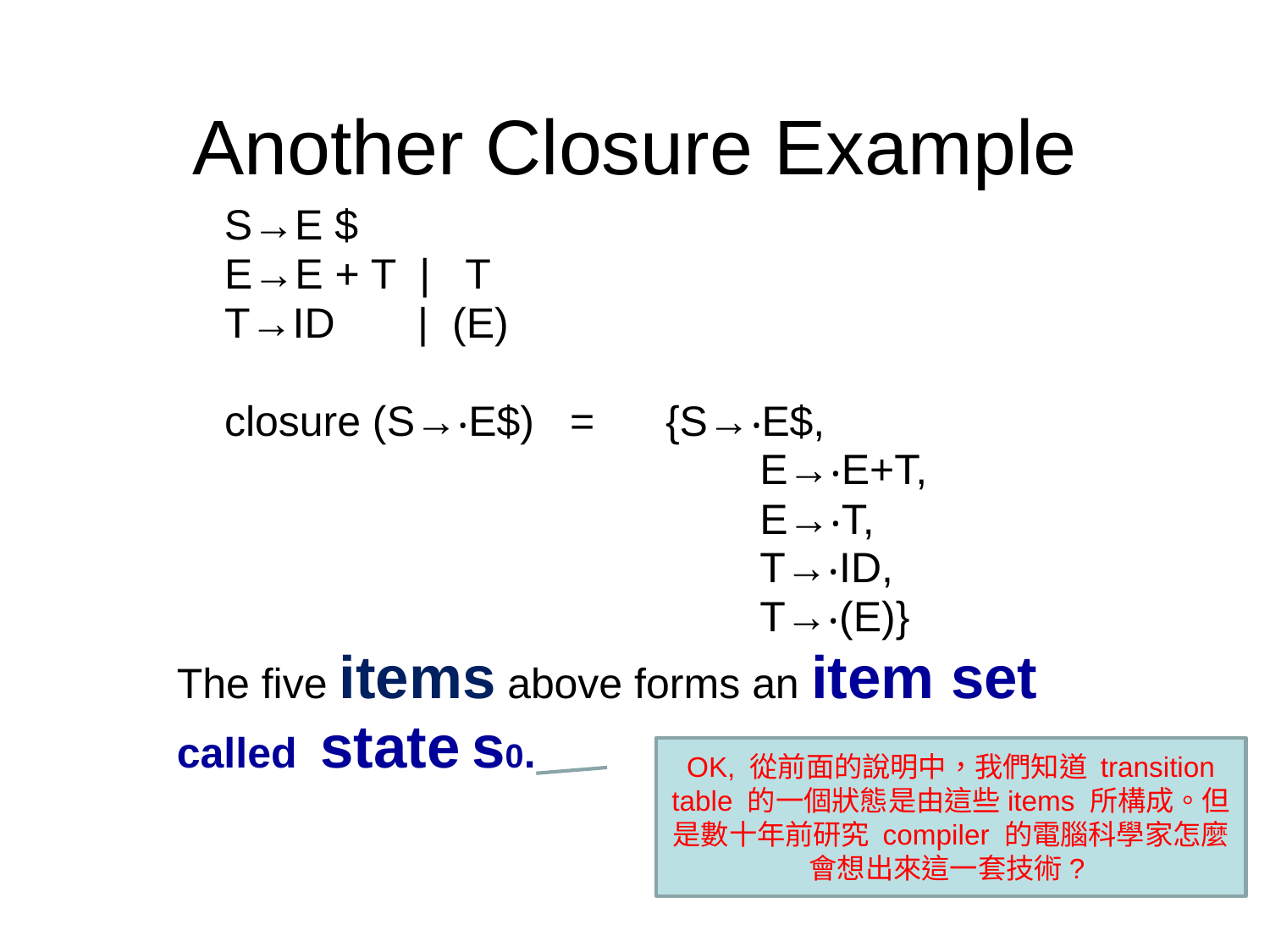

Another Closure Example
    S→E $
	E→E + T  |   T
	T→ID       |  (E)

	closure (S→‧E$)   =      {S→‧E$,
				             E→‧E+T,
				             E→‧T,
				             T→‧ID,
				             T→‧(E)}
The five items above forms an item set
called  state s0.

OK, 從前面的說明中，我們知道 transition table 的一個狀態是由這些items 所構成。但是數十年前研究 compiler 的電腦科學家怎麼會想出來這一套技術?
27